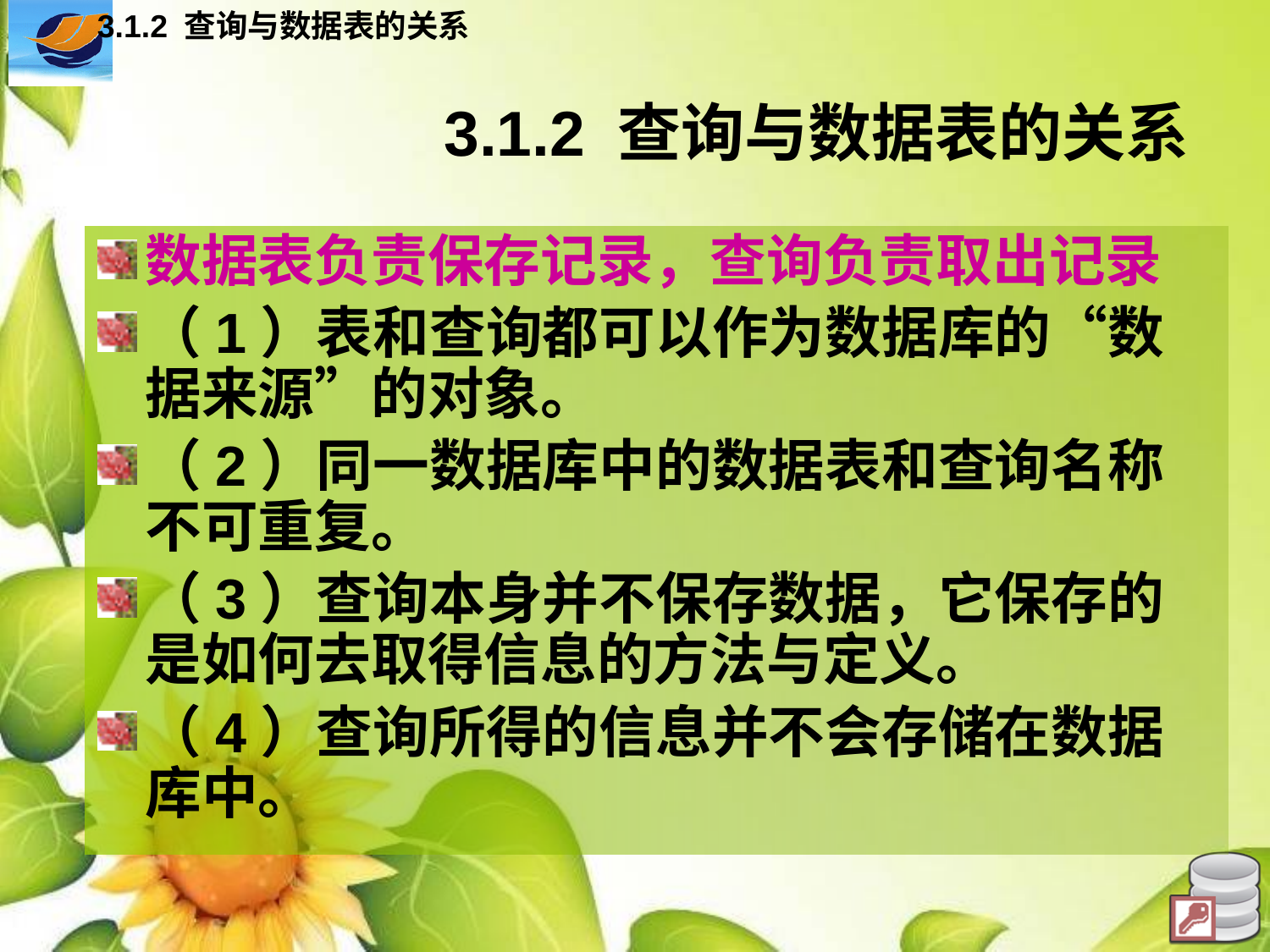

3.1.2 查询与数据表的关系
# 3.1.2 查询与数据表的关系
数据表负责保存记录，查询负责取出记录
（1）表和查询都可以作为数据库的“数据来源”的对象。
（2）同一数据库中的数据表和查询名称不可重复。
（3）查询本身并不保存数据，它保存的是如何去取得信息的方法与定义。
（4）查询所得的信息并不会存储在数据库中。